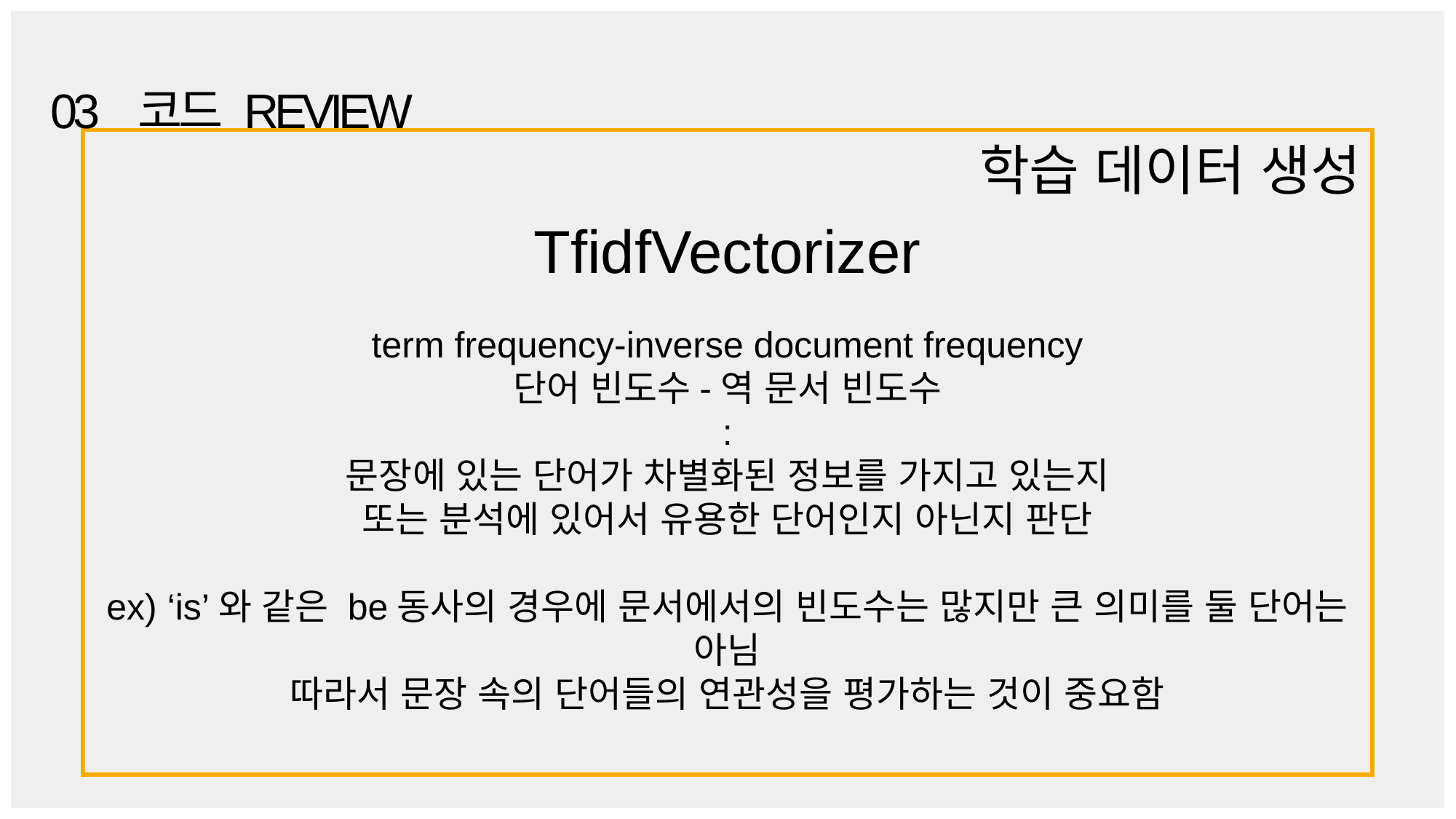

03   코드 REVIEW

학습 데이터 생성
TfidfVectorizer
term frequency-inverse document frequency
단어 빈도수-역 문서 빈도수
:
문장에 있는 단어가 차별화된 정보를 가지고 있는지
또는 분석에 있어서 유용한 단어인지 아닌지 판단

ex) ‘is’와 같은 be동사의 경우에 문서에서의 빈도수는 많지만 큰 의미를 둘 단어는 아님
따라서 문장 속의 단어들의 연관성을 평가하는 것이 중요함